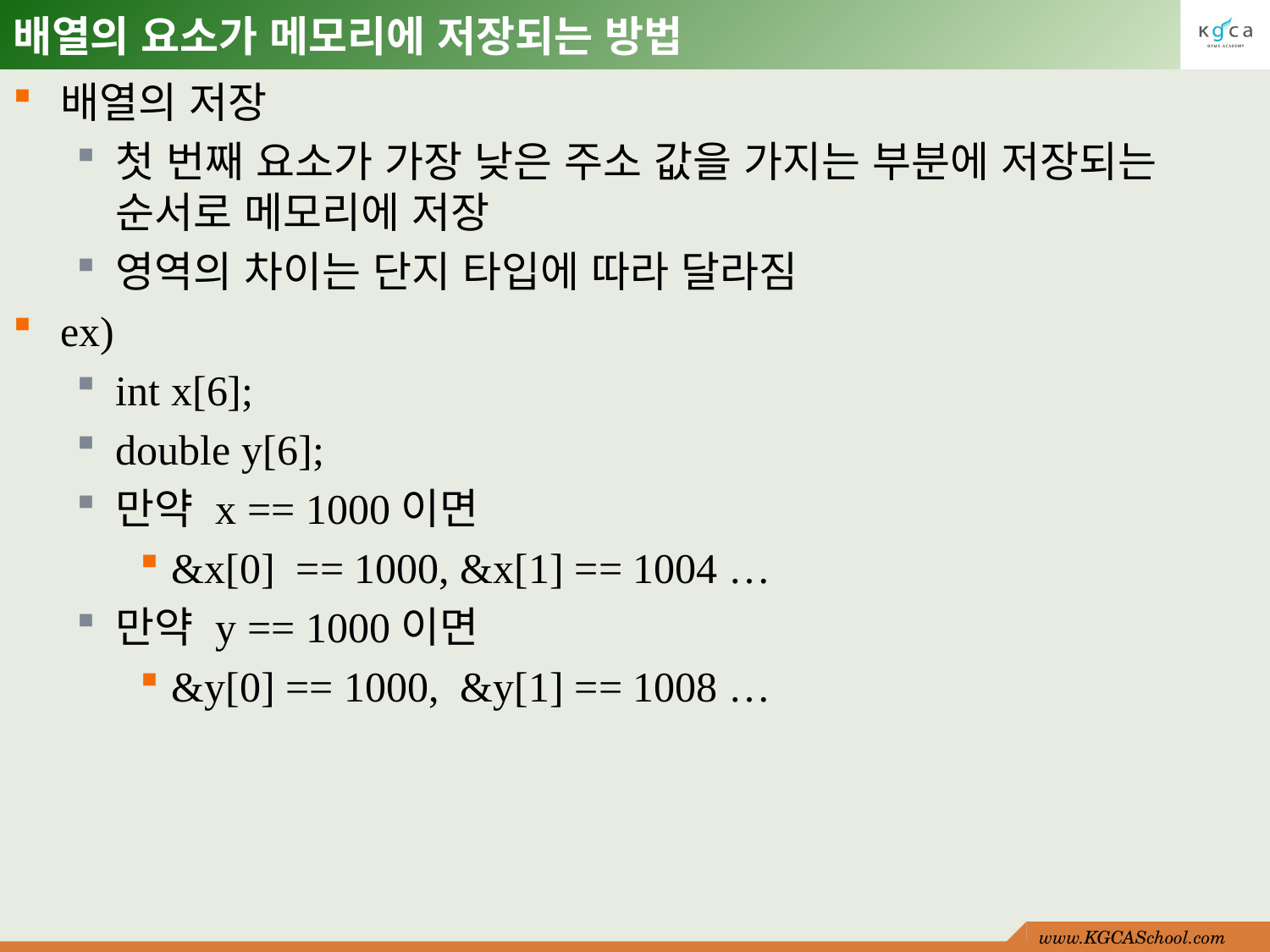

# 배열의 요소가 메모리에 저장되는 방법
배열의 저장
첫 번째 요소가 가장 낮은 주소 값을 가지는 부분에 저장되는 순서로 메모리에 저장
영역의 차이는 단지 타입에 따라 달라짐
ex)
int x[6];
double y[6];
만약 x == 1000이면
&x[0]  == 1000, &x[1] == 1004 …
만약 y == 1000이면
&y[0] == 1000,  &y[1] == 1008 …